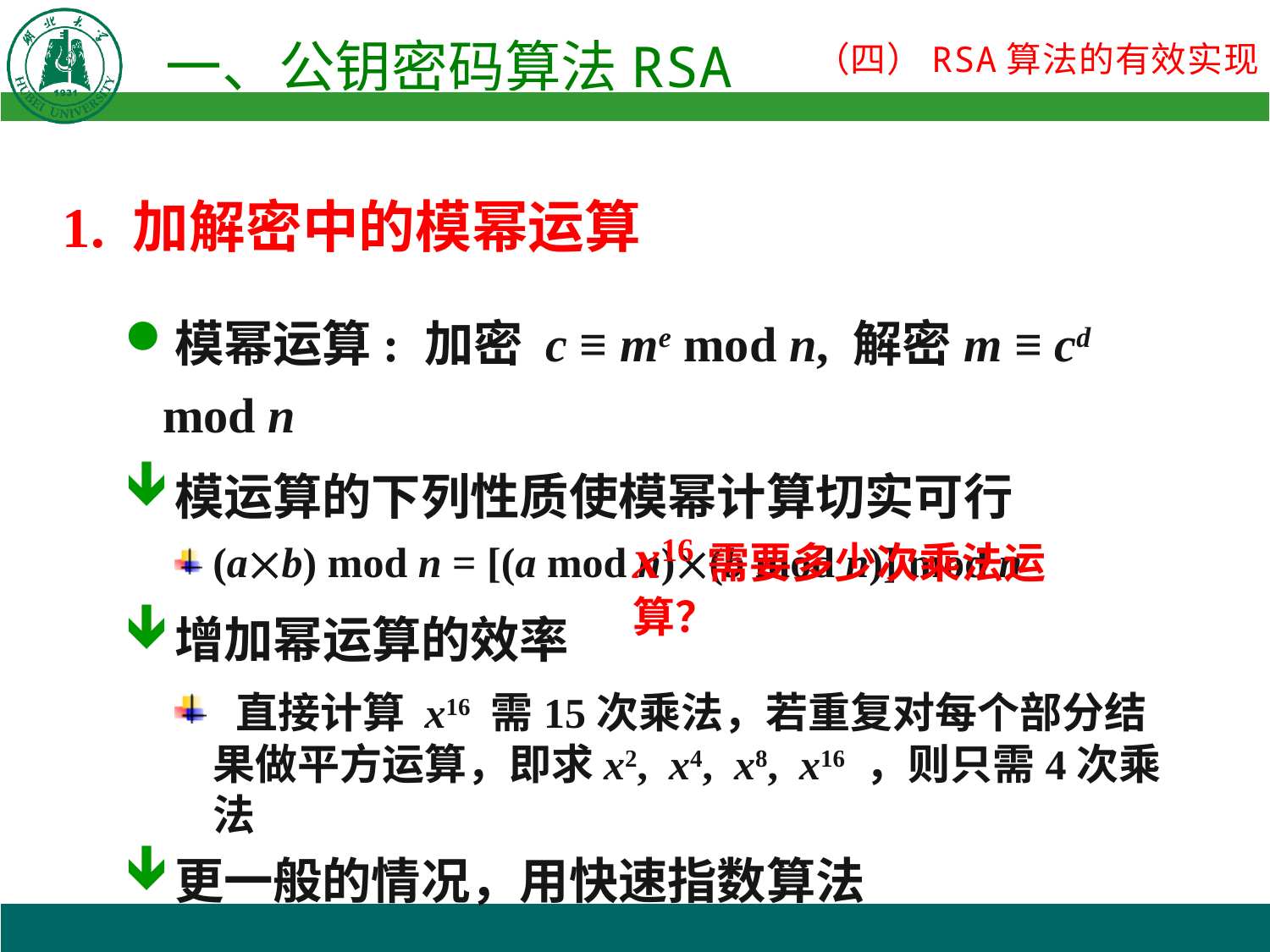

1. 加解密中的模幂运算
模幂运算: 加密 c ≡ me mod n, 解密m ≡ cd mod n
模运算的下列性质使模幂计算切实可行
(a×b) mod n = [(a mod n)×(b mod n)] mod n
增加幂运算的效率
 直接计算 x16 需15次乘法，若重复对每个部分结果做平方运算，即求x2,  x4,  x8,  x16 ，则只需4次乘法
更一般的情况，用快速指数算法
x16需要多少次乘法运算？